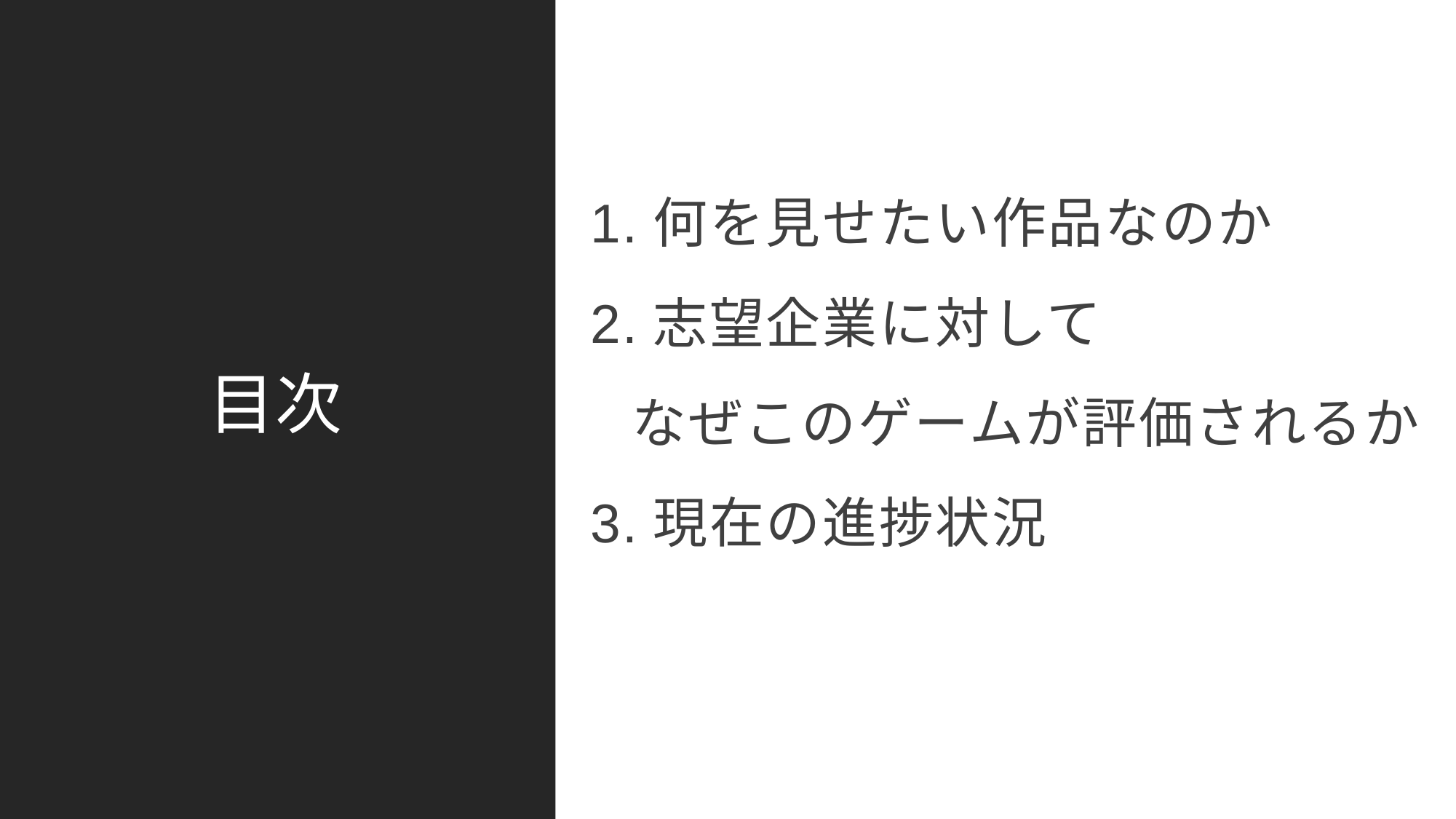

1.何を見せたい作品なのか
2.志望企業に対して
  なぜこのゲームが評価されるか
3.現在の進捗状況

目次